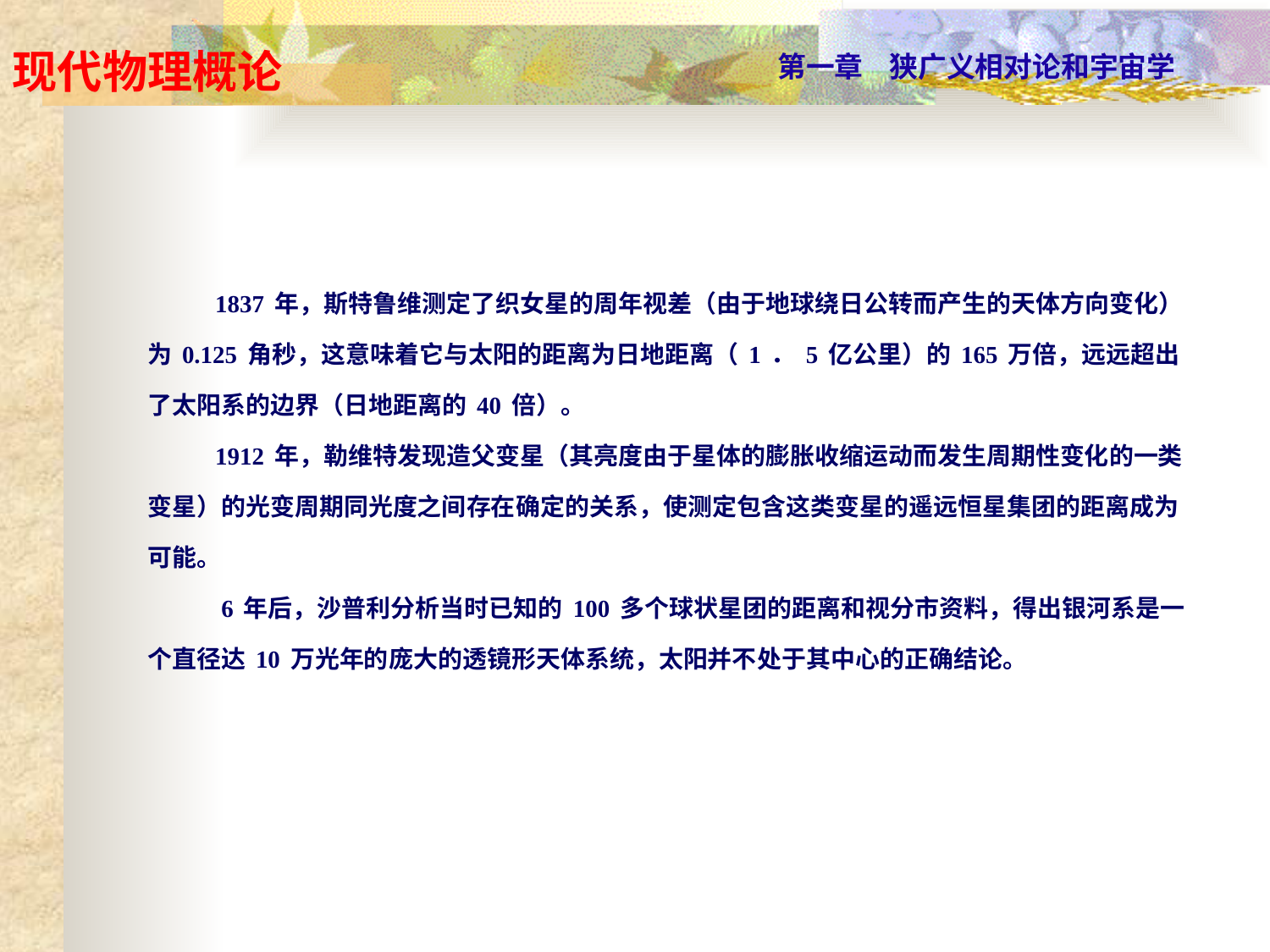

1837年，斯特鲁维测定了织女星的周年视差（由于地球绕日公转而产生的天体方向变化）为0.125角秒，这意味着它与太阳的距离为日地距离（1．5亿公里）的165万倍，远远超出了太阳系的边界（日地距离的40倍）。
     1912年，勒维特发现造父变星（其亮度由于星体的膨胀收缩运动而发生周期性变化的一类变星）的光变周期同光度之间存在确定的关系，使测定包含这类变星的遥远恒星集团的距离成为可能。
      6年后，沙普利分析当时已知的100多个球状星团的距离和视分市资料，得出银河系是一个直径达10万光年的庞大的透镜形天体系统，太阳并不处于其中心的正确结论。